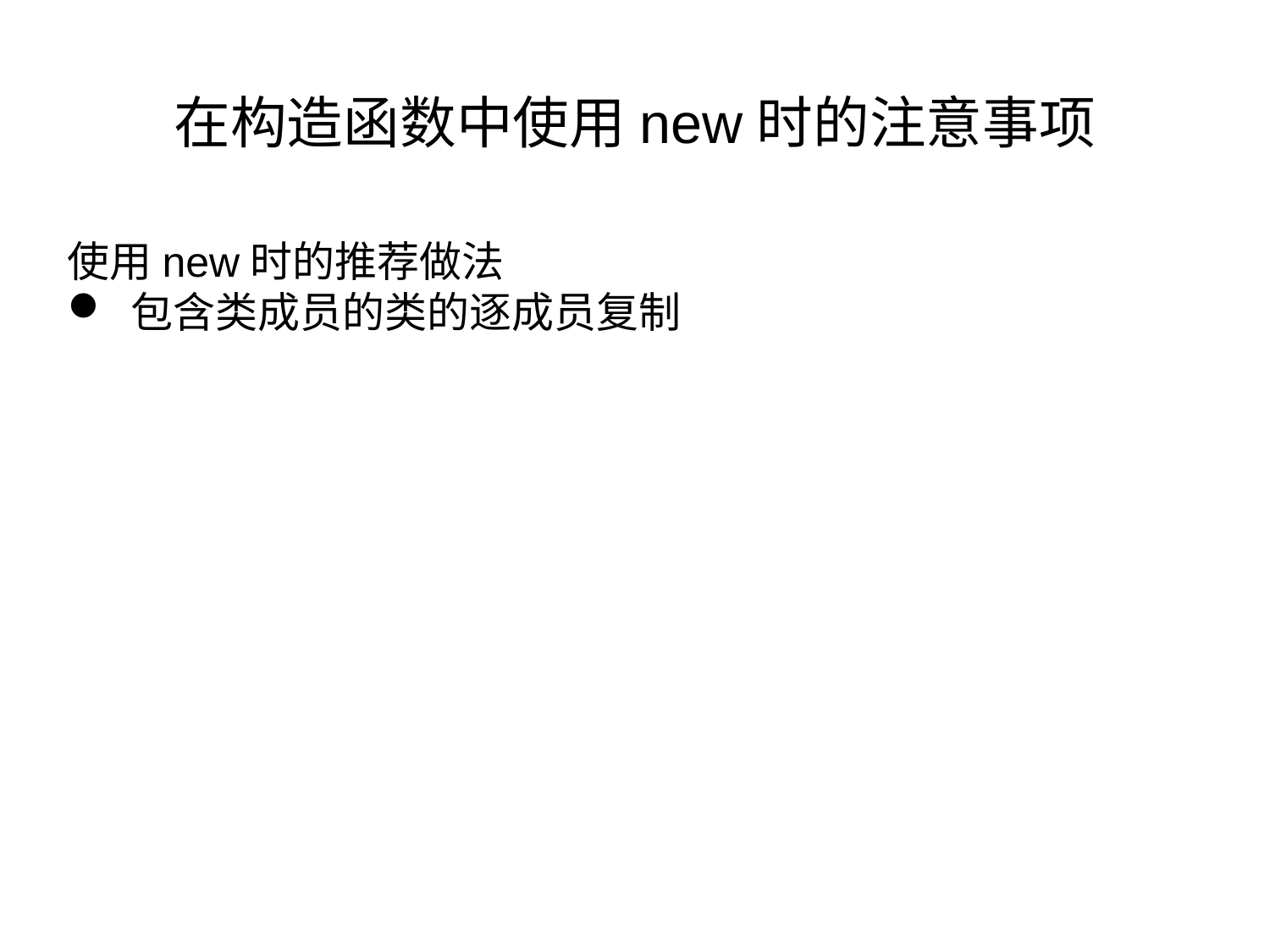

在构造函数中使用new时的注意事项
使用new时的推荐做法
包含类成员的类的逐成员复制